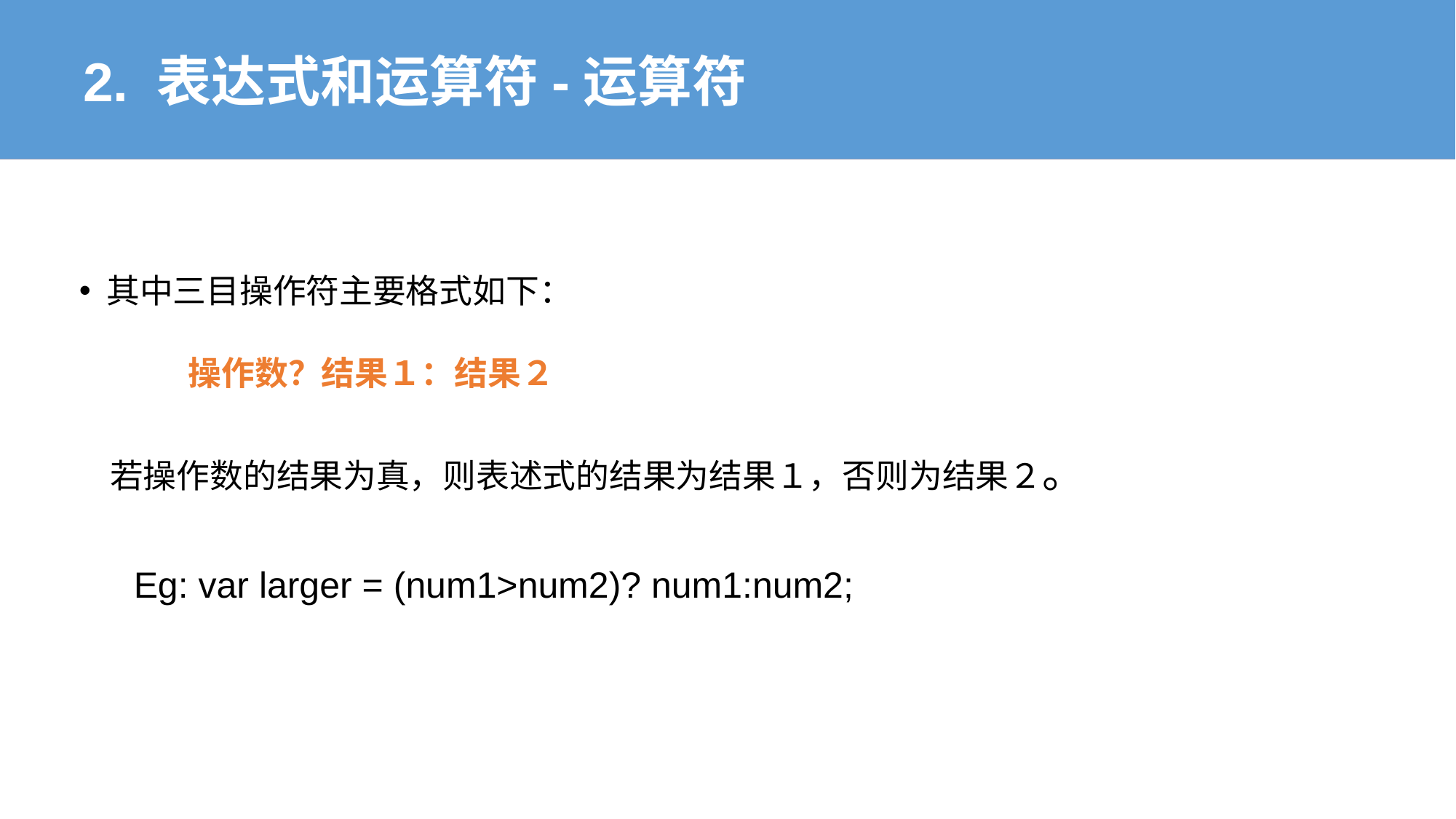

2. 表达式和运算符-运算符

其中三目操作符主要格式如下：
	操作数？结果１：结果２

   若操作数的结果为真，则表述式的结果为结果１，否则为结果２。

Eg: var larger = (num1>num2)? num1:num2;